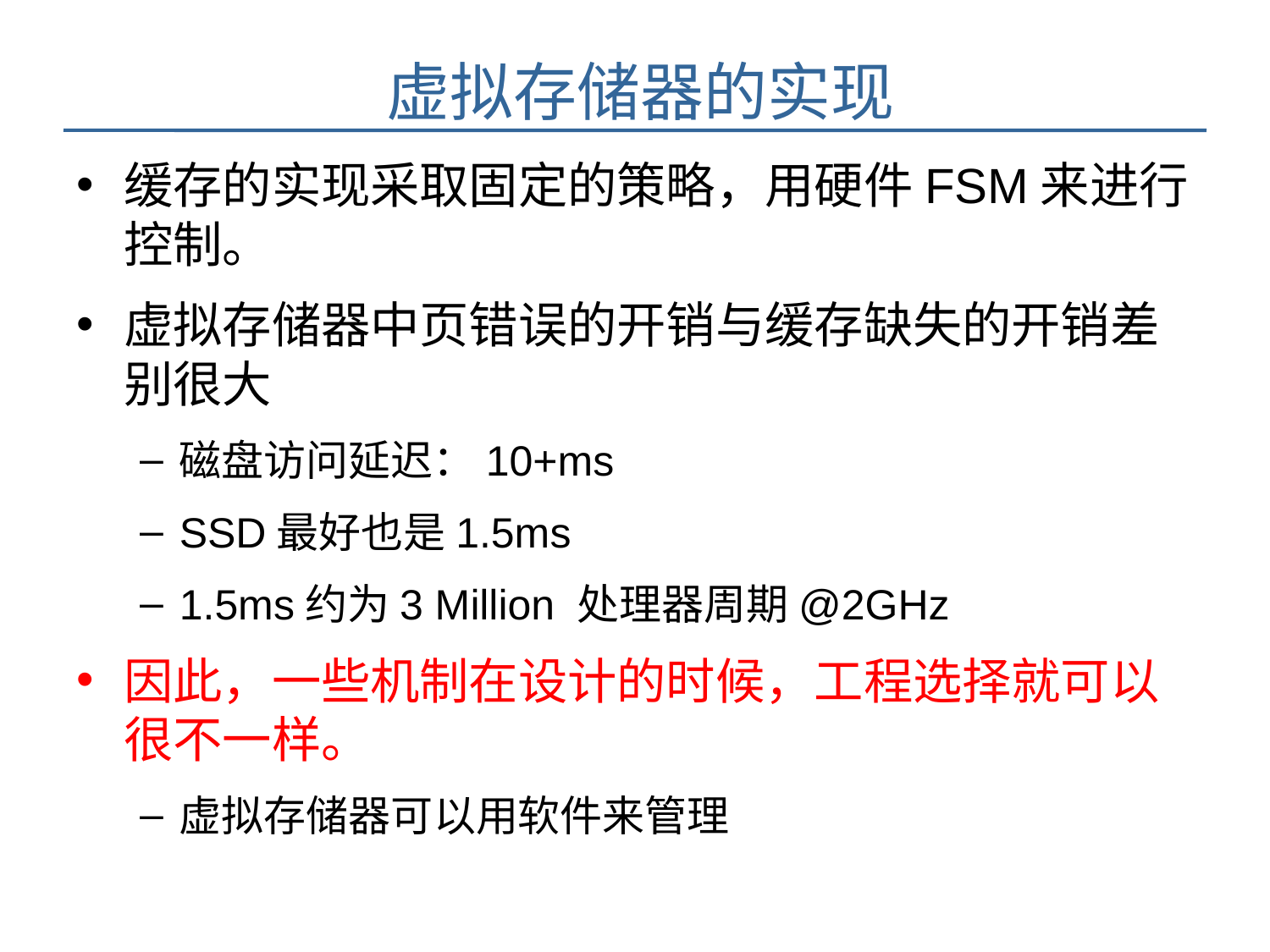

# 虚拟存储器的实现
缓存的实现采取固定的策略，用硬件FSM来进行控制。
虚拟存储器中页错误的开销与缓存缺失的开销差别很大
磁盘访问延迟：10+ms
SSD最好也是1.5ms
1.5ms约为3 Million 处理器周期@2GHz
因此，一些机制在设计的时候，工程选择就可以很不一样。
虚拟存储器可以用软件来管理